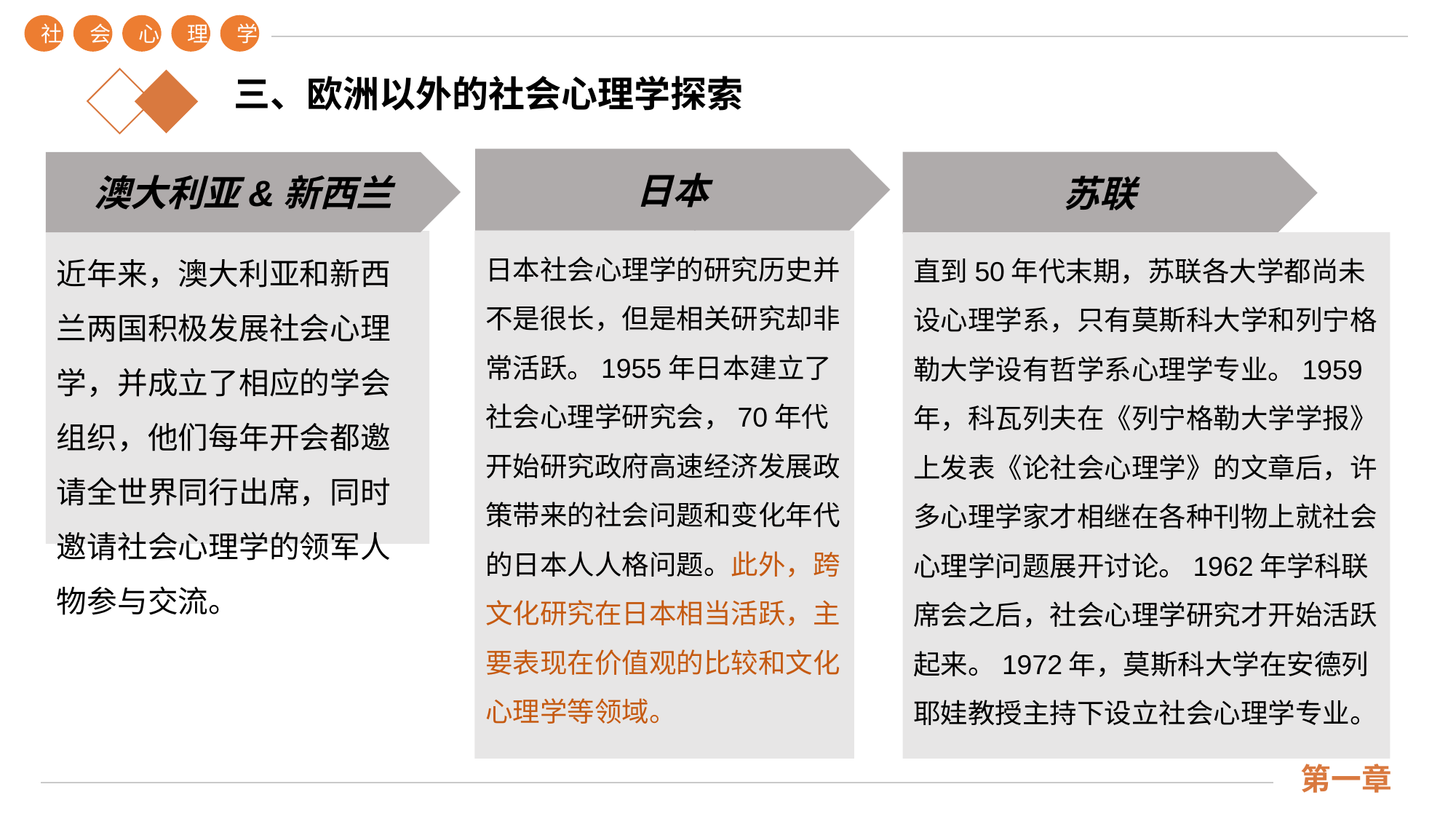

社
会
心
理
学
三、欧洲以外的社会心理学探索

日本
澳大利亚&新西兰
苏联
欧洲社会心理学
日本社会心理学的研究历史并不是很长，但是相关研究却非常活跃。1955年日本建立了社会心理学研究会，70年代开始研究政府高速经济发展政策带来的社会问题和变化年代的日本人人格问题。此外，跨文化研究在日本相当活跃，主要表现在价值观的比较和文化心理学等领域。
近年来，澳大利亚和新西兰两国积极发展社会心理学，并成立了相应的学会组织，他们每年开会都邀请全世界同行出席，同时邀请社会心理学的领军人物参与交流。
直到50年代末期，苏联各大学都尚未设心理学系，只有莫斯科大学和列宁格勒大学设有哲学系心理学专业。1959年，科瓦列夫在《列宁格勒大学学报》上发表《论社会心理学》的文章后，许多心理学家才相继在各种刊物上就社会心理学问题展开讨论。1962年学科联席会之后，社会心理学研究才开始活跃起来。1972年，莫斯科大学在安德列耶娃教授主持下设立社会心理学专业。
第一章